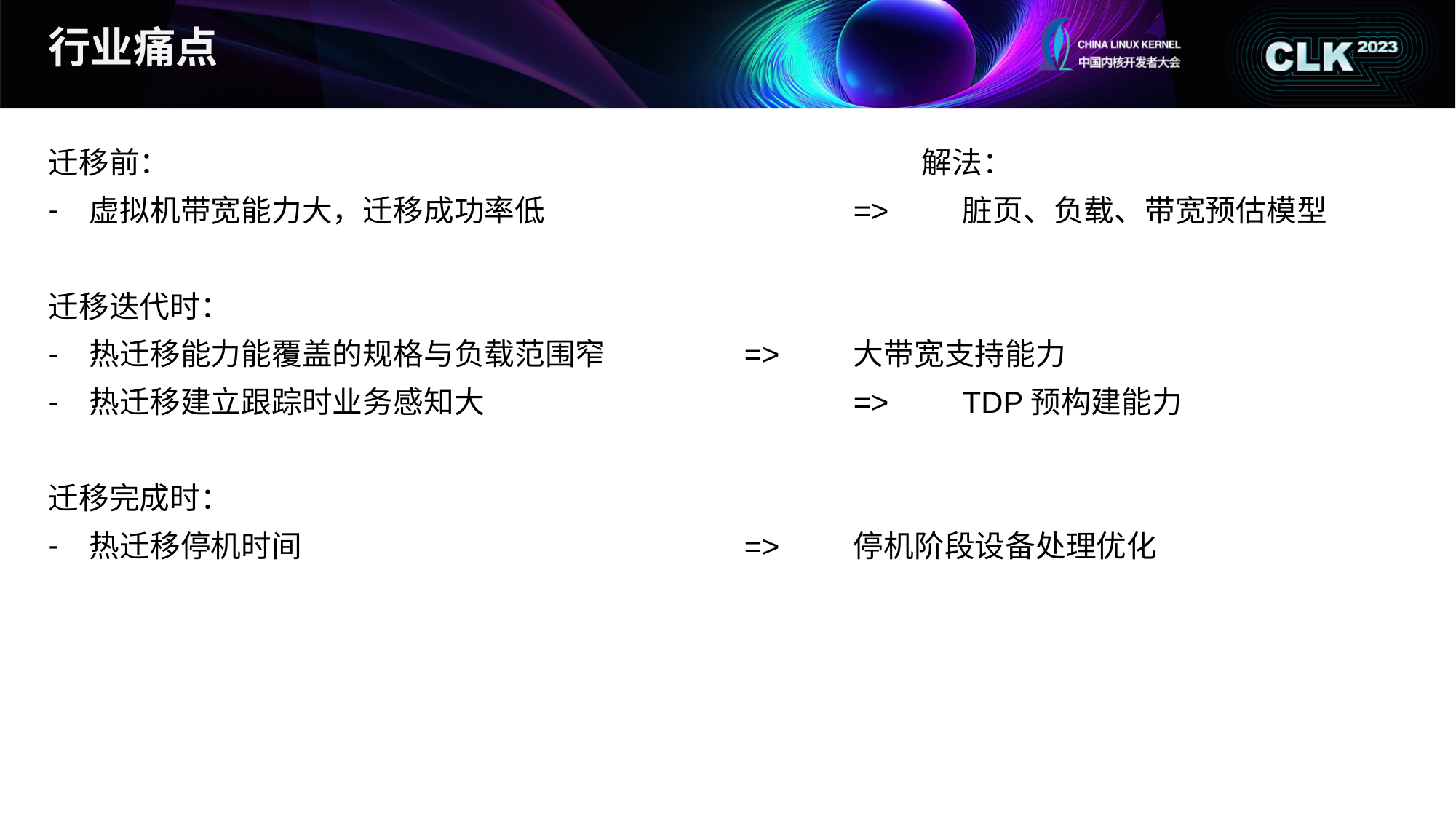

# 行业痛点
迁移前：							解法：
虚拟机带宽能力大，迁移成功率低			=> 	脏页、负载、带宽预估模型

迁移迭代时：
热迁移能力能覆盖的规格与负载范围窄		=>	大带宽支持能力
热迁移建立跟踪时业务感知大				=>	TDP预构建能力

迁移完成时：
热迁移停机时间					=>	停机阶段设备处理优化